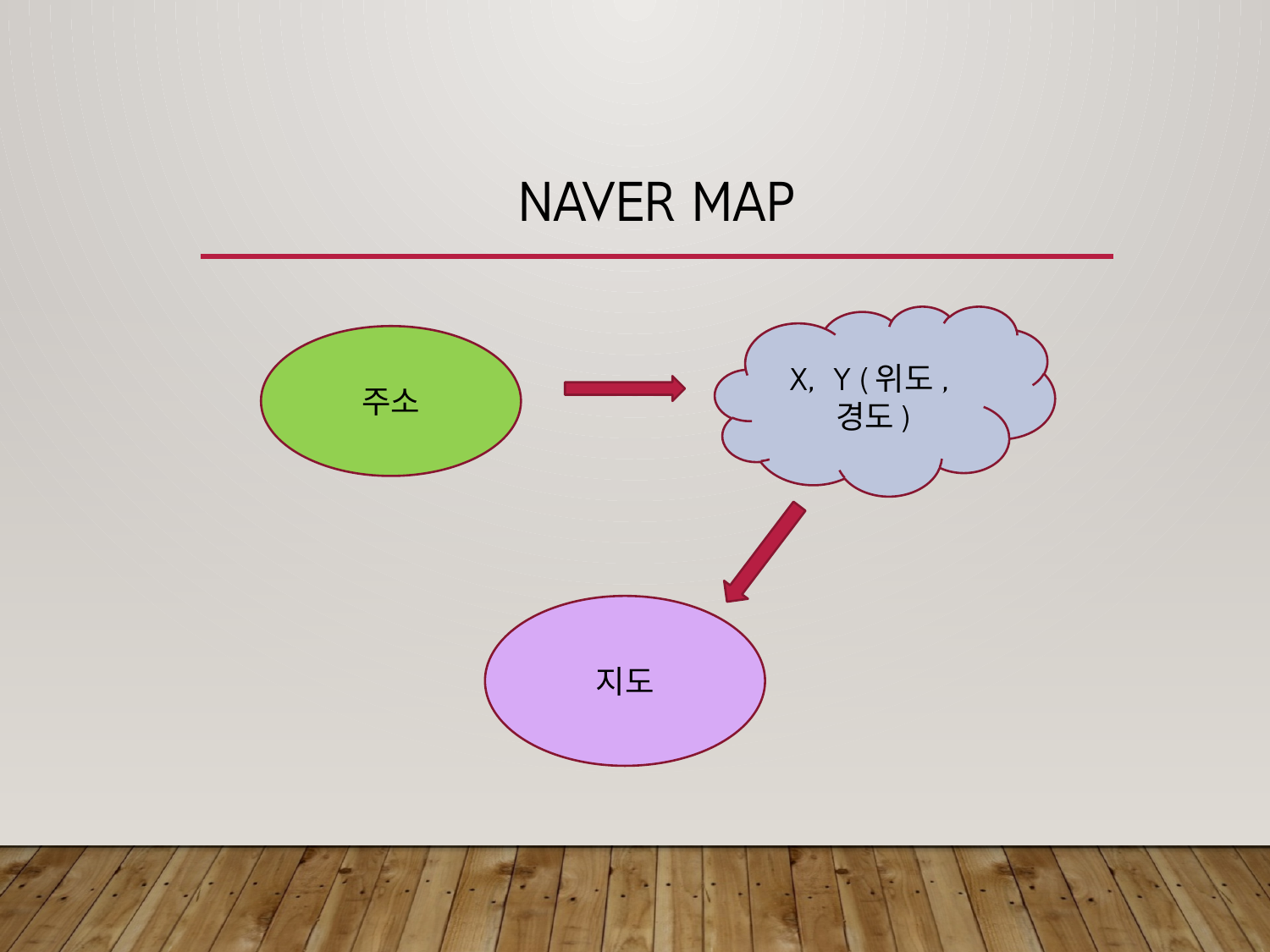

# Naver map
X,  Y (위도,경도)
주소

지도